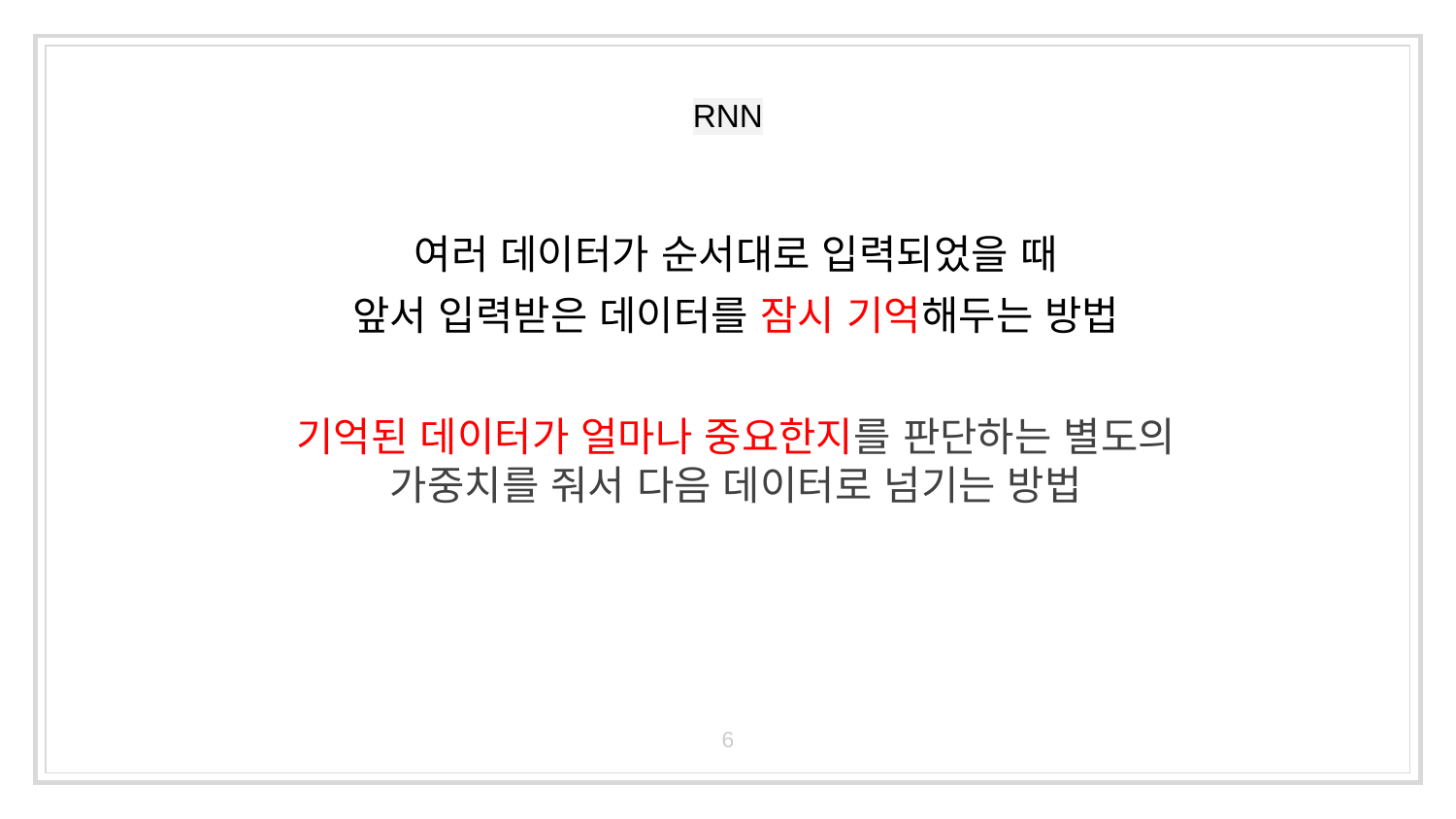

# RNN
여러 데이터가 순서대로 입력되었을 때
앞서 입력받은 데이터를 잠시 기억해두는 방법

기억된 데이터가 얼마나 중요한지를 판단하는 별도의 가중치를 줘서 다음 데이터로 넘기는 방법
6